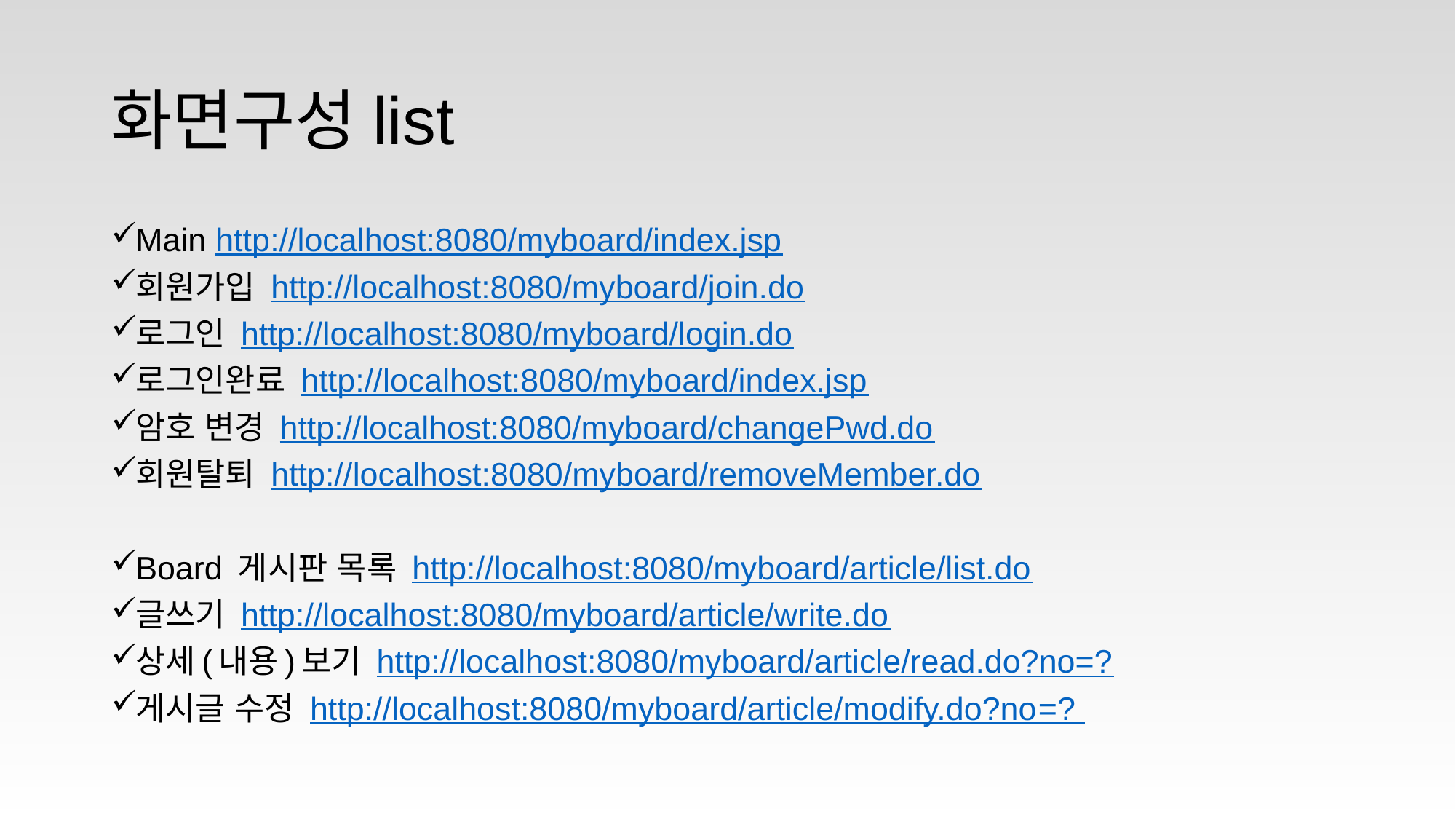

# 화면구성list
Main http://localhost:8080/myboard/index.jsp
회원가입 http://localhost:8080/myboard/join.do
로그인 http://localhost:8080/myboard/login.do
로그인완료 http://localhost:8080/myboard/index.jsp
암호 변경 http://localhost:8080/myboard/changePwd.do
회원탈퇴 http://localhost:8080/myboard/removeMember.do

Board 게시판 목록 http://localhost:8080/myboard/article/list.do
글쓰기 http://localhost:8080/myboard/article/write.do
상세(내용)보기 http://localhost:8080/myboard/article/read.do?no=?
게시글 수정 http://localhost:8080/myboard/article/modify.do?no=?